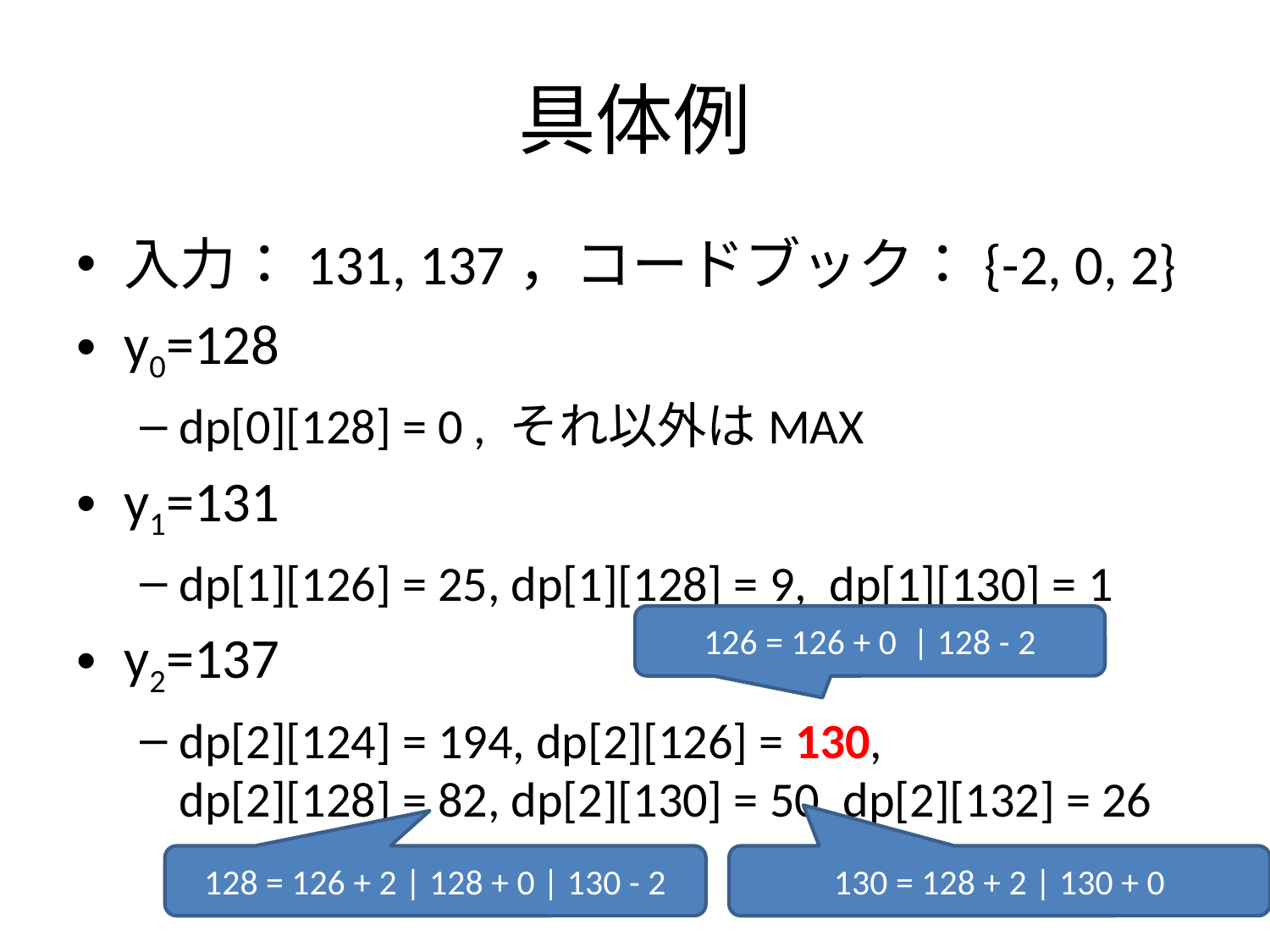

# 具体例
入力：131, 137，コードブック：{-2, 0, 2}
y0=128
dp[0][128] = 0 , それ以外はMAX
y1=131
dp[1][126] = 25, dp[1][128] = 9,  dp[1][130] = 1
y2=137
dp[2][124] = 194, dp[2][126] = 130,
dp[2][128] = 82, dp[2][130] = 50, dp[2][132] = 26
126 = 126 + 0  | 128 - 2
128 = 126 + 2 | 128 + 0 | 130 - 2
130 = 128 + 2 | 130 + 0